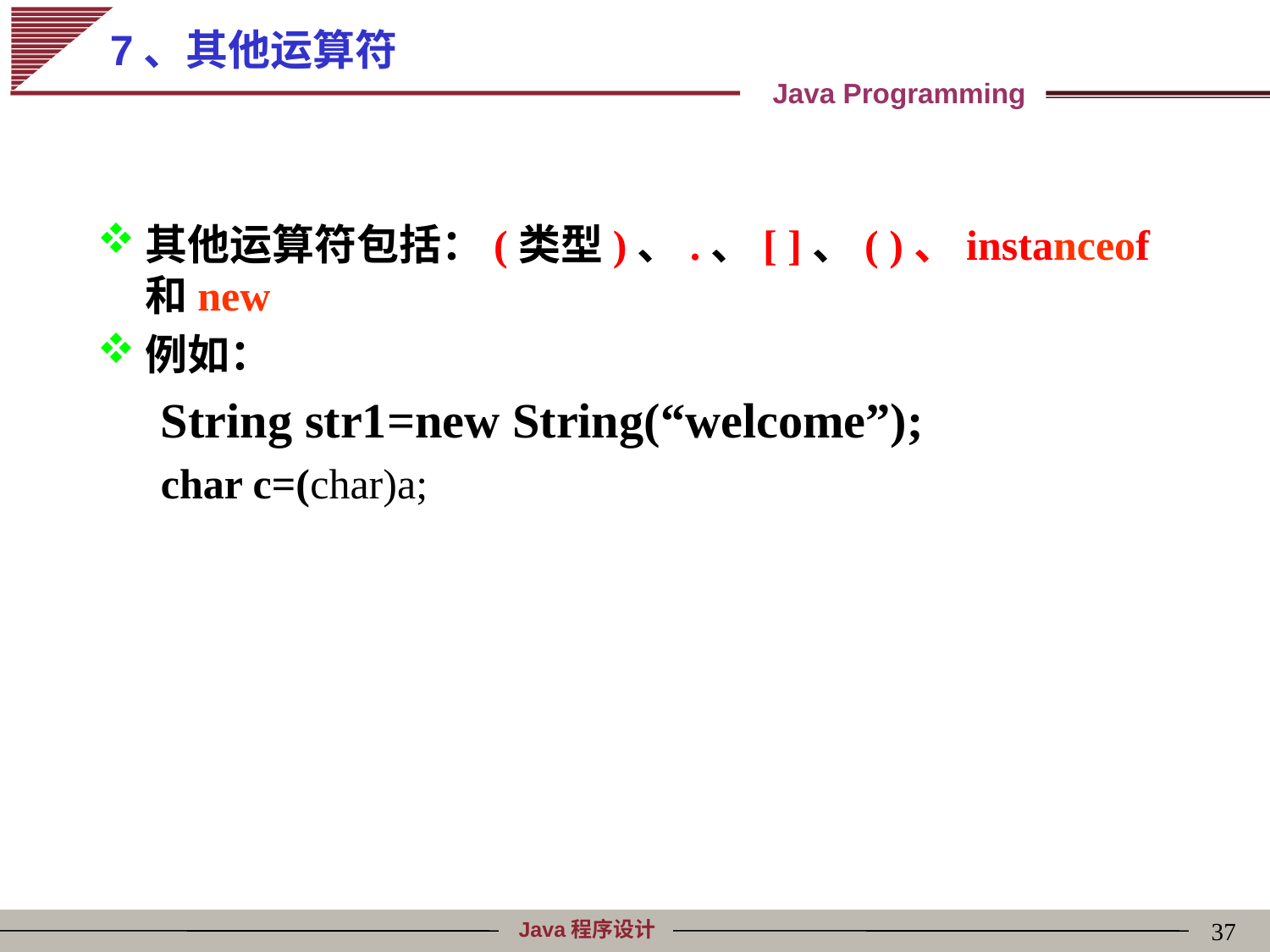

# 7、其他运算符
其他运算符包括：(类型)、.、[ ]、( )、instanceof和new
例如：
String str1=new String(“welcome”);
char c=(char)a;